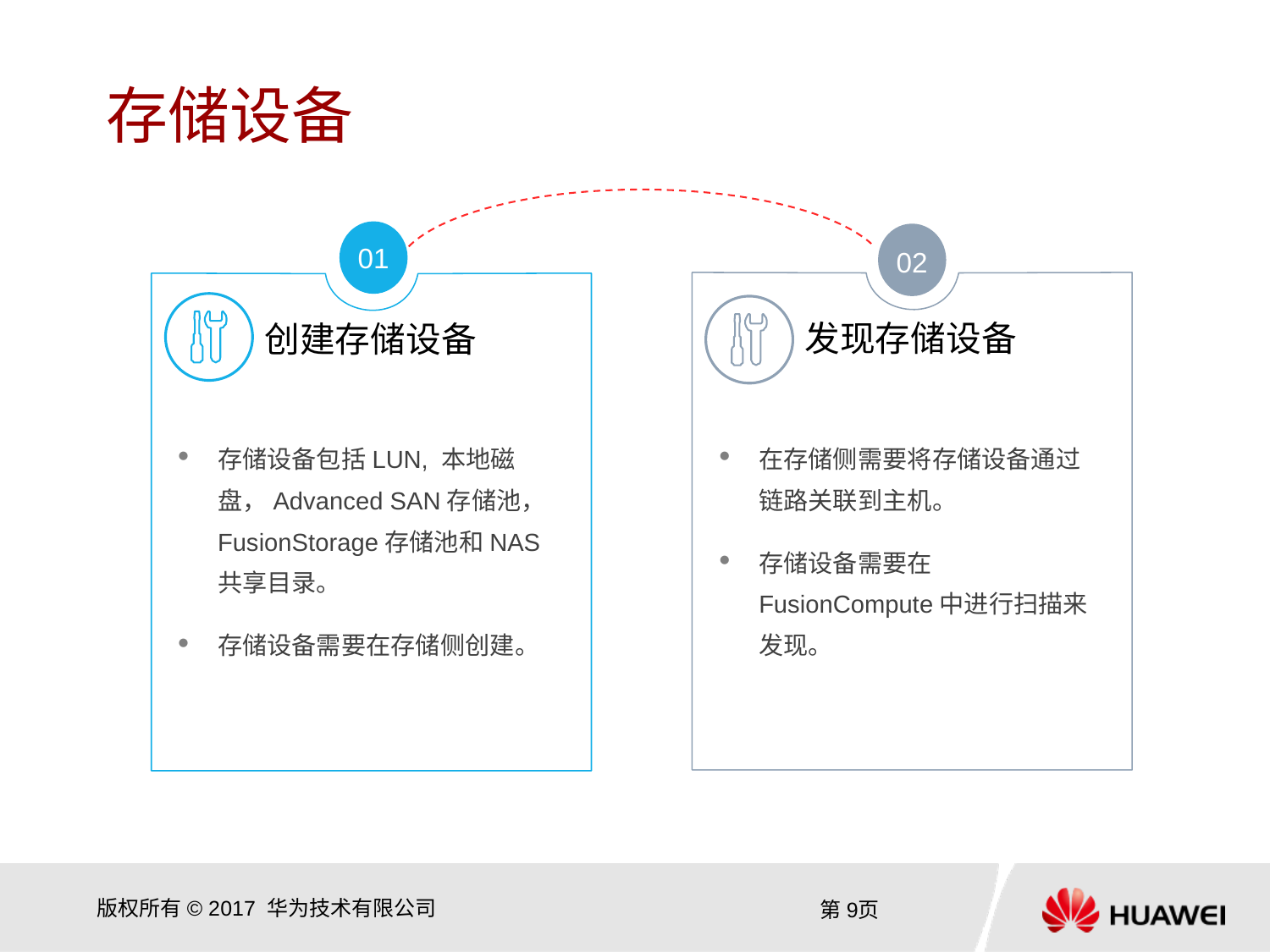

# 存储设备

01
02

发现存储设备
创建存储设备
存储设备包括LUN, 本地磁盘，Advanced SAN存储池，FusionStorage存储池和NAS共享目录。
存储设备需要在存储侧创建。

在存储侧需要将存储设备通过链路关联到主机。
存储设备需要在FusionCompute中进行扫描来发现。